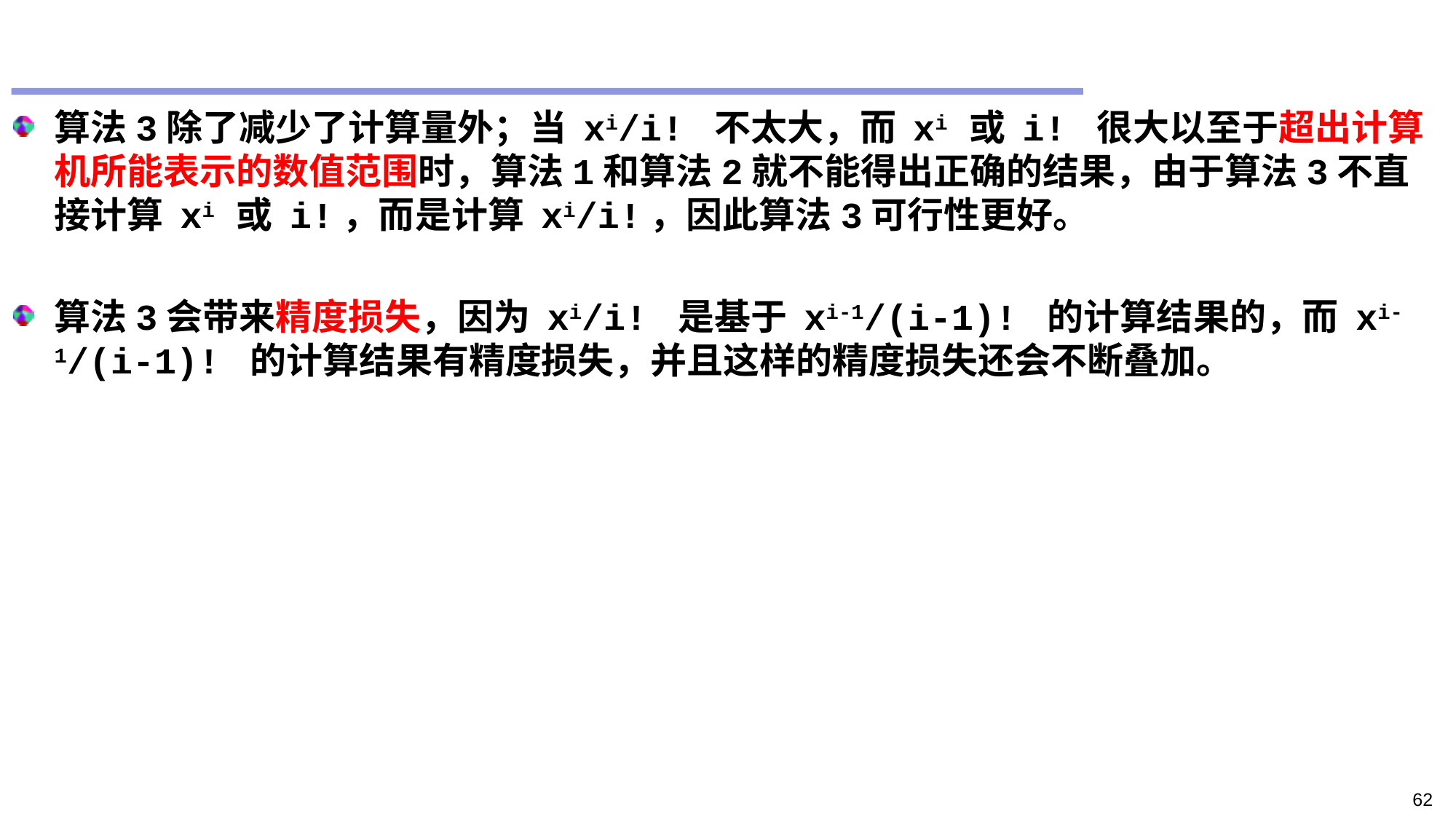

#
算法3除了减少了计算量外；当 xi/i! 不太大，而 xi 或 i! 很大以至于超出计算机所能表示的数值范围时，算法1和算法2就不能得出正确的结果，由于算法3不直接计算 xi 或 i!，而是计算 xi/i!，因此算法3可行性更好。

算法3会带来精度损失，因为 xi/i! 是基于 xi-1/(i-1)! 的计算结果的，而 xi-1/(i-1)! 的计算结果有精度损失，并且这样的精度损失还会不断叠加。
62